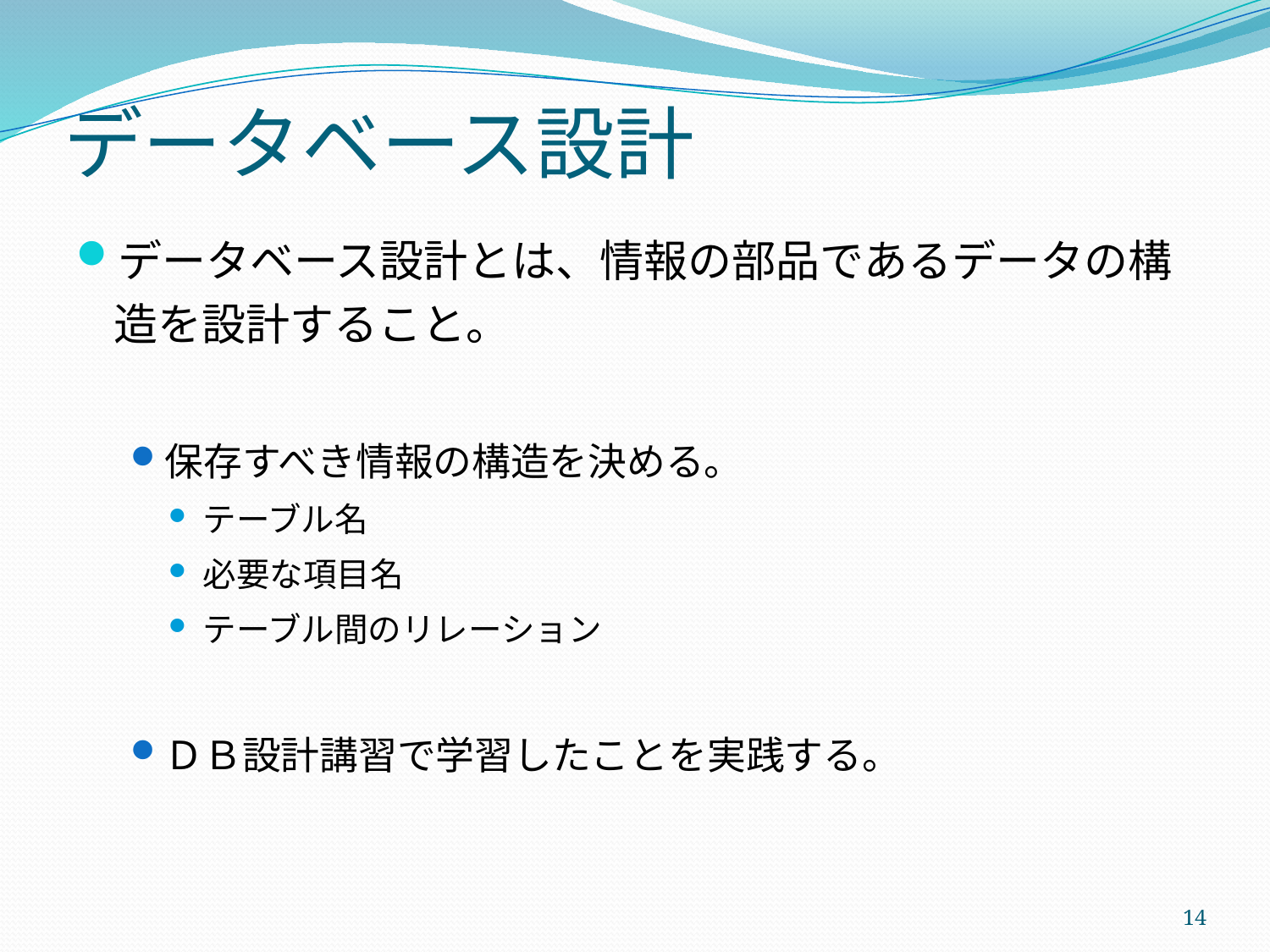

# データベース設計
データベース設計とは、情報の部品であるデータの構造を設計すること。

保存すべき情報の構造を決める。
テーブル名
必要な項目名
テーブル間のリレーション

ＤＢ設計講習で学習したことを実践する。
14